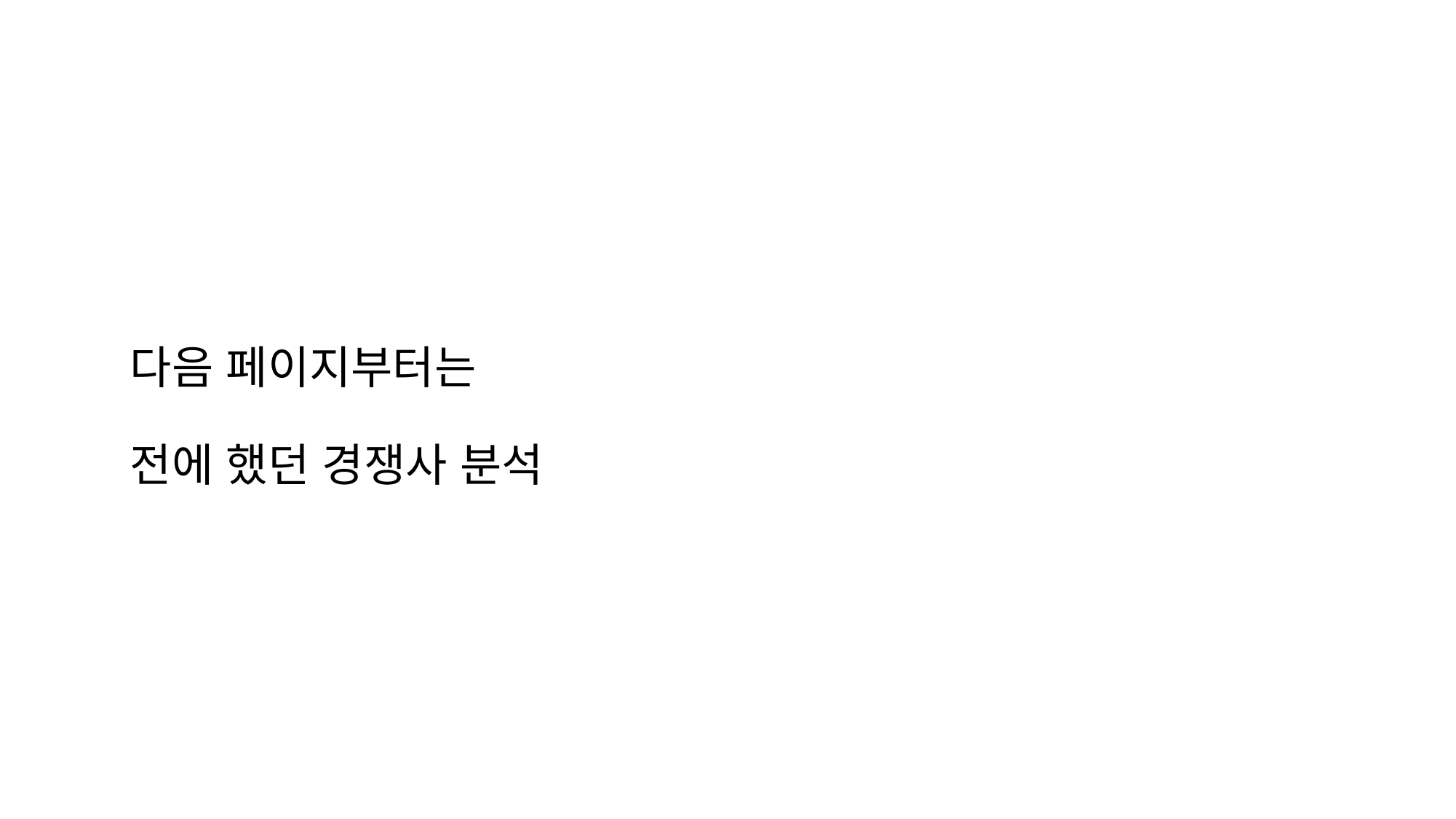

# 다음 페이지부터는 전에 했던 경쟁사 분석